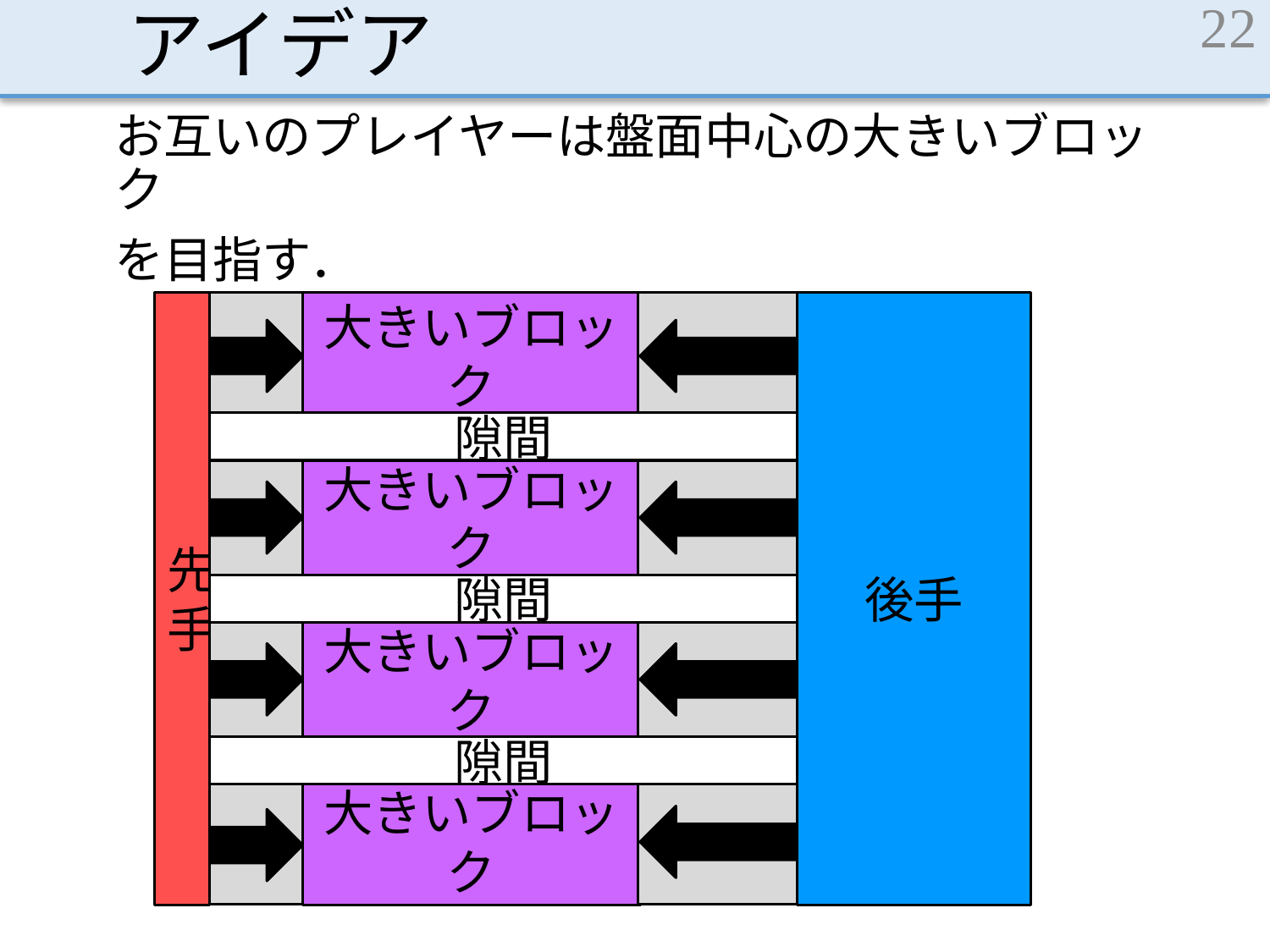

# アイデア
22
お互いのプレイヤーは盤面中心の大きいブロック
を目指す．
先手

大きいブロック

後手

隙間

大きいブロック

隙間

大きいブロック

隙間

大きいブロック